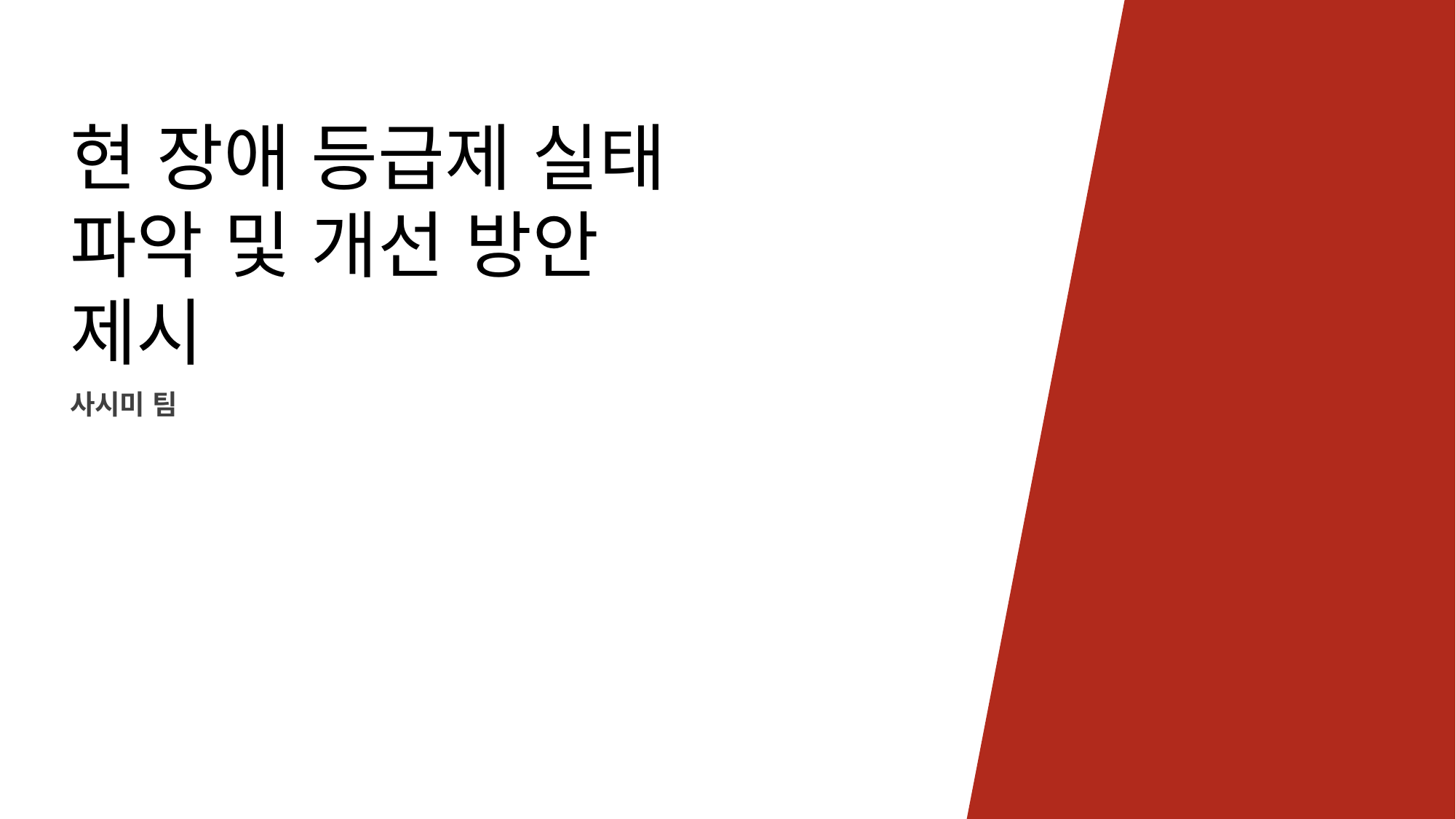

현 장애 등급제 실태 파악 및 개선 방안 제시

사시미 팀